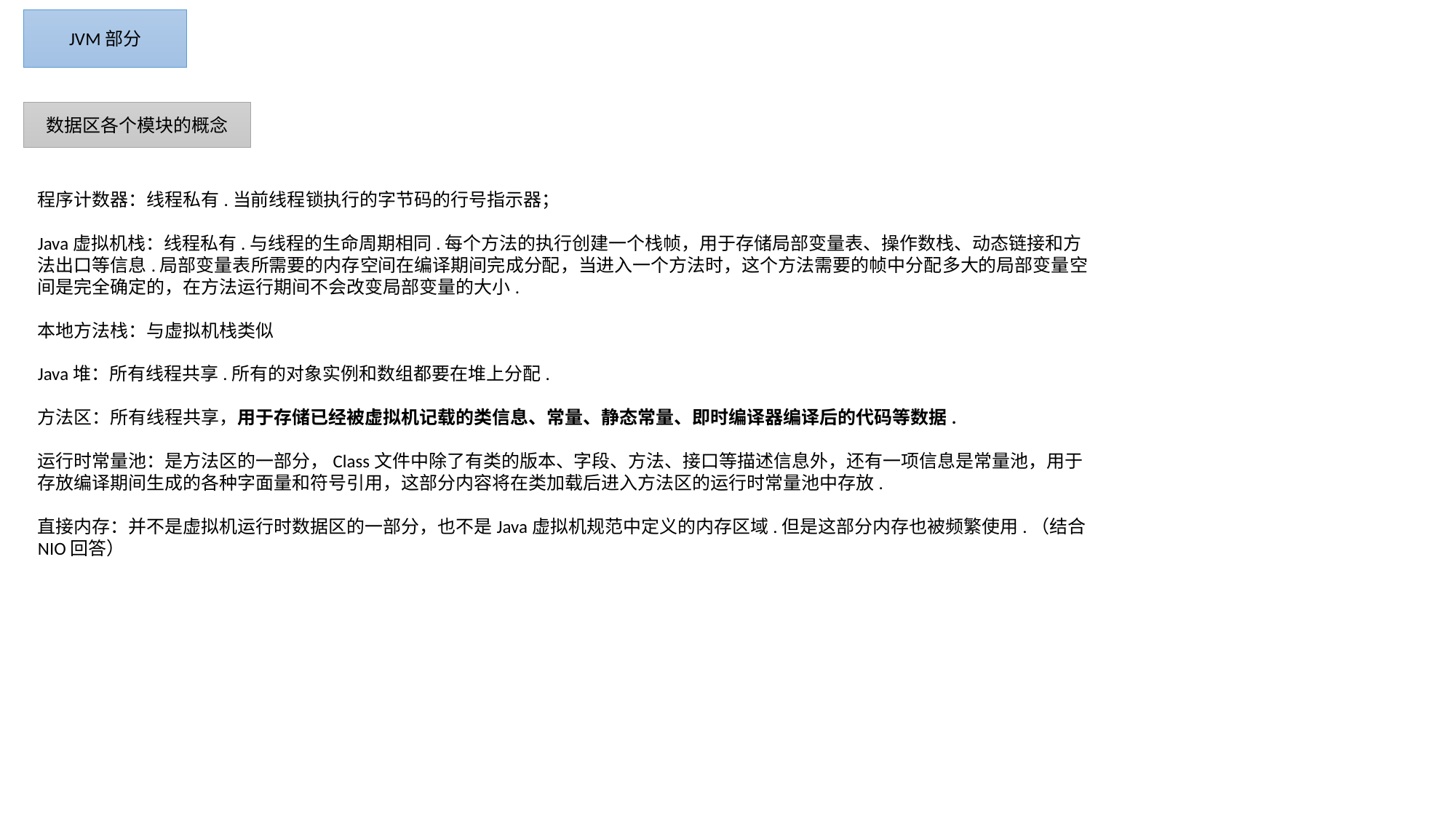

JVM部分
数据区各个模块的概念
程序计数器：线程私有.当前线程锁执行的字节码的行号指示器；

Java虚拟机栈：线程私有.与线程的生命周期相同.每个方法的执行创建一个栈帧，用于存储局部变量表、操作数栈、动态链接和方法出口等信息.局部变量表所需要的内存空间在编译期间完成分配，当进入一个方法时，这个方法需要的帧中分配多大的局部变量空间是完全确定的，在方法运行期间不会改变局部变量的大小.

本地方法栈：与虚拟机栈类似

Java堆：所有线程共享.所有的对象实例和数组都要在堆上分配.

方法区：所有线程共享，用于存储已经被虚拟机记载的类信息、常量、静态常量、即时编译器编译后的代码等数据.

运行时常量池：是方法区的一部分，Class文件中除了有类的版本、字段、方法、接口等描述信息外，还有一项信息是常量池，用于存放编译期间生成的各种字面量和符号引用，这部分内容将在类加载后进入方法区的运行时常量池中存放.

直接内存：并不是虚拟机运行时数据区的一部分，也不是Java虚拟机规范中定义的内存区域.但是这部分内存也被频繁使用.（结合NIO回答）